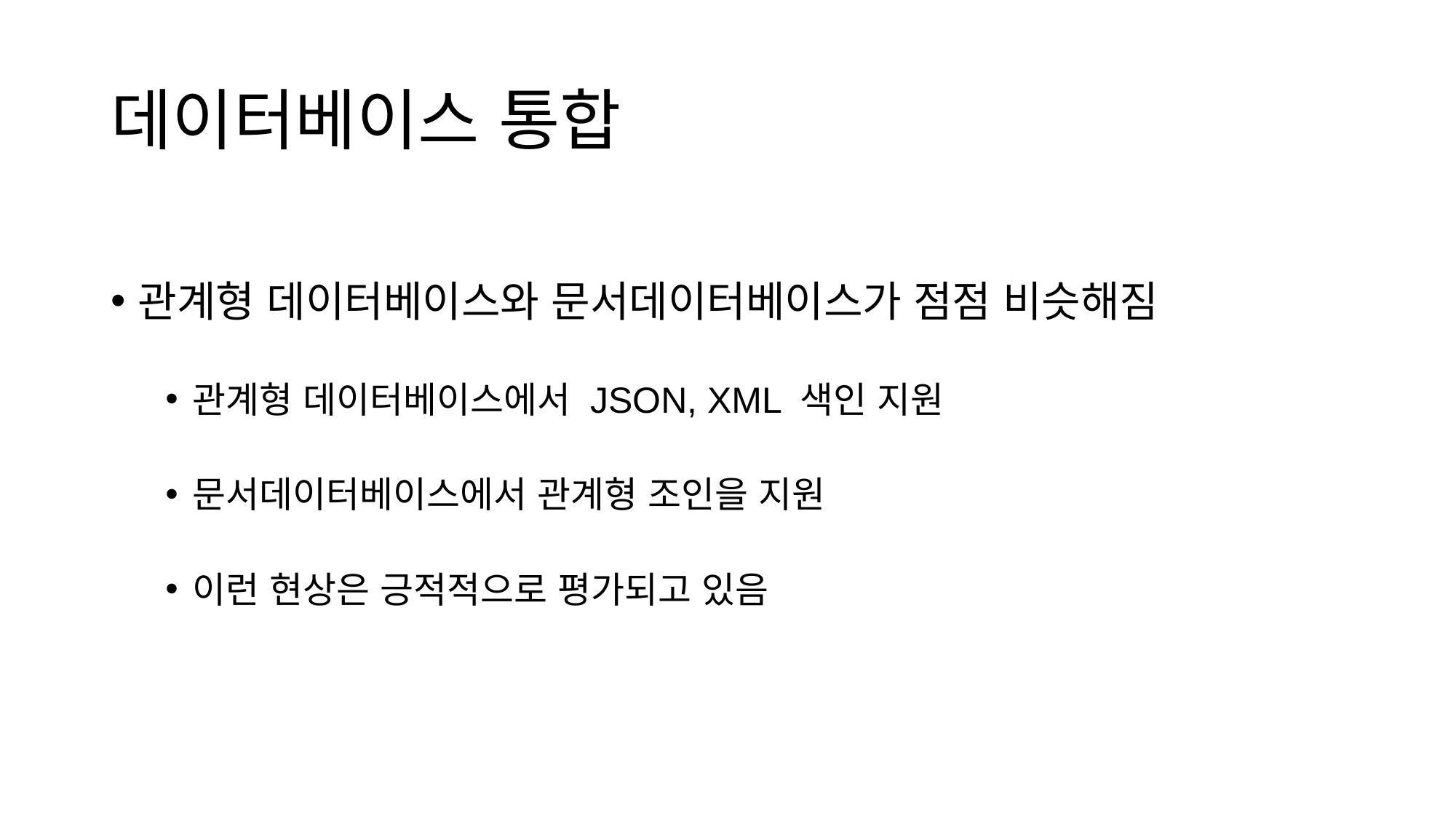

# 데이터베이스 통합
관계형 데이터베이스와 문서데이터베이스가 점점 비슷해짐
관계형 데이터베이스에서 JSON, XML 색인 지원
문서데이터베이스에서 관계형 조인을 지원
이런 현상은 긍적적으로 평가되고 있음